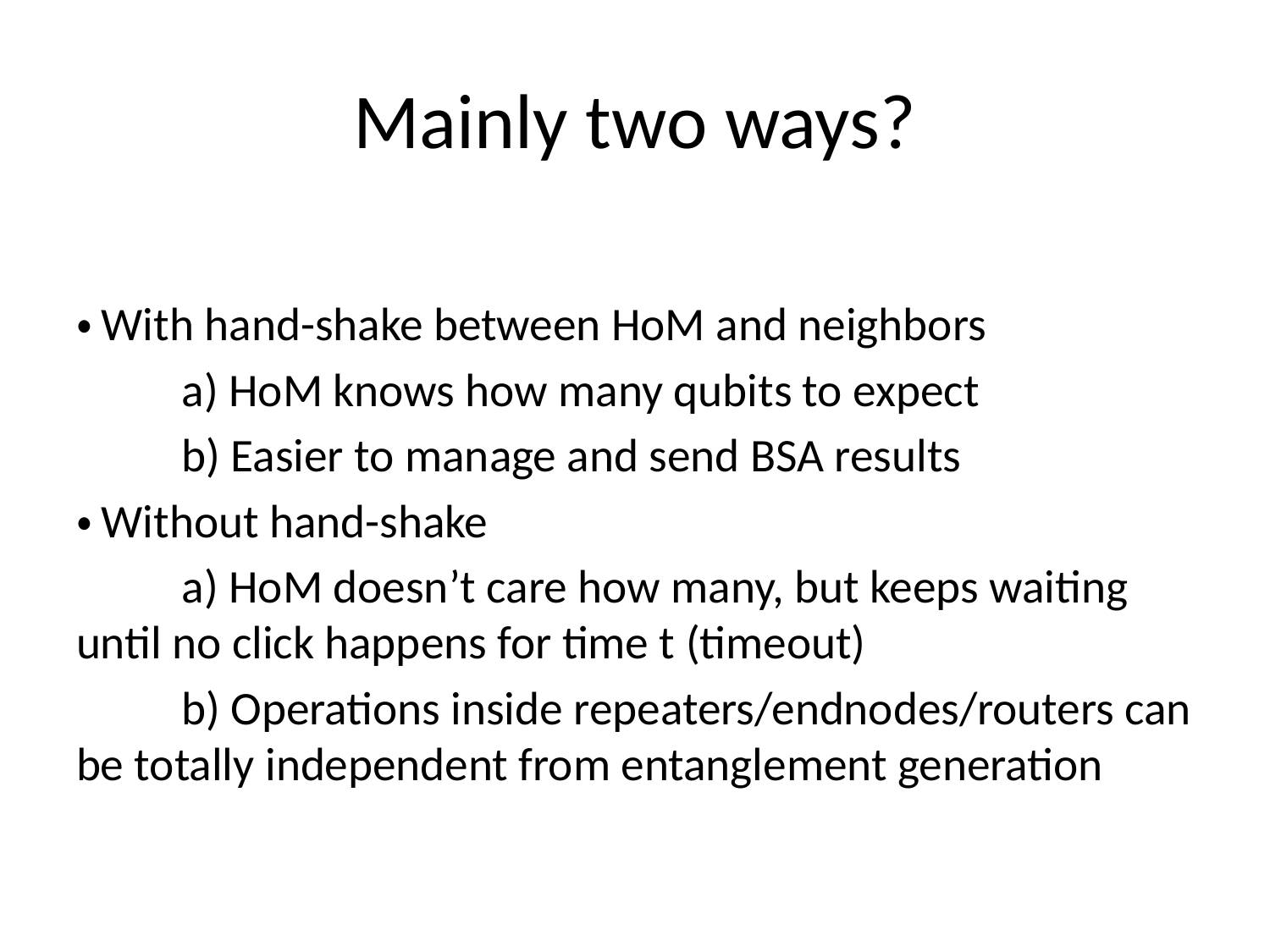

# Mainly two ways?

・With hand-shake between HoM and neighbors
	a) HoM knows how many qubits to expect
	b) Easier to manage and send BSA results
・Without hand-shake
	a) HoM doesn’t care how many, but keeps waiting until no click happens for time t (timeout)
	b) Operations inside repeaters/endnodes/routers can be totally independent from entanglement generation